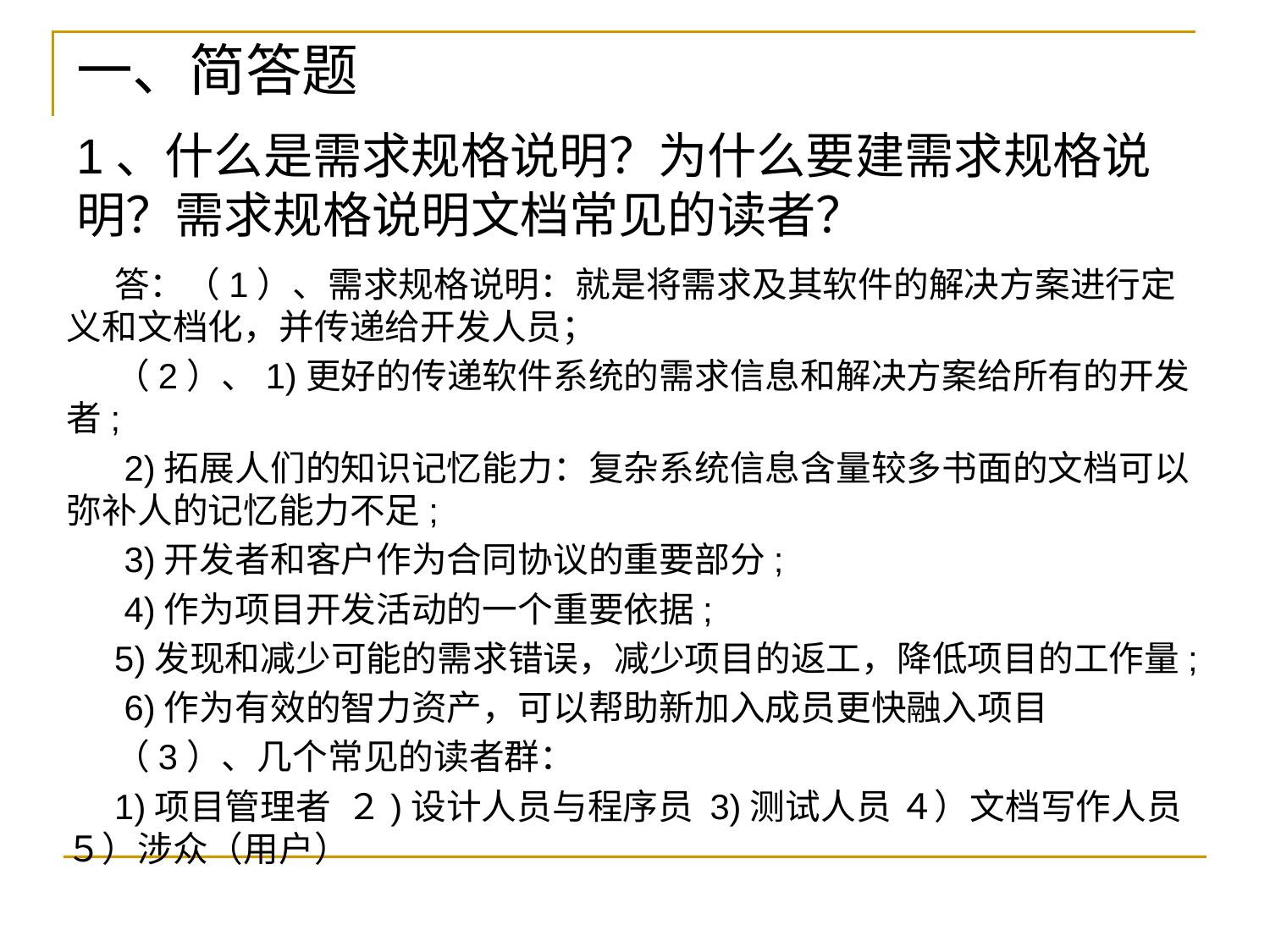

一、简答题
# 1、什么是需求规格说明？为什么要建需求规格说明？需求规格说明文档常见的读者？
答：（1）、需求规格说明：就是将需求及其软件的解决方案进行定义和文档化，并传递给开发人员；
（2）、1)更好的传递软件系统的需求信息和解决方案给所有的开发者;
 2)拓展人们的知识记忆能力：复杂系统信息含量较多书面的文档可以弥补人的记忆能力不足;
 3)开发者和客户作为合同协议的重要部分;
 4)作为项目开发活动的一个重要依据;
5)发现和减少可能的需求错误，减少项目的返工，降低项目的工作量;
 6)作为有效的智力资产，可以帮助新加入成员更快融入项目
（3）、几个常见的读者群：
1)项目管理者  ２)设计人员与程序员 3)测试人员 ４）文档写作人员 ５）涉众（用户）